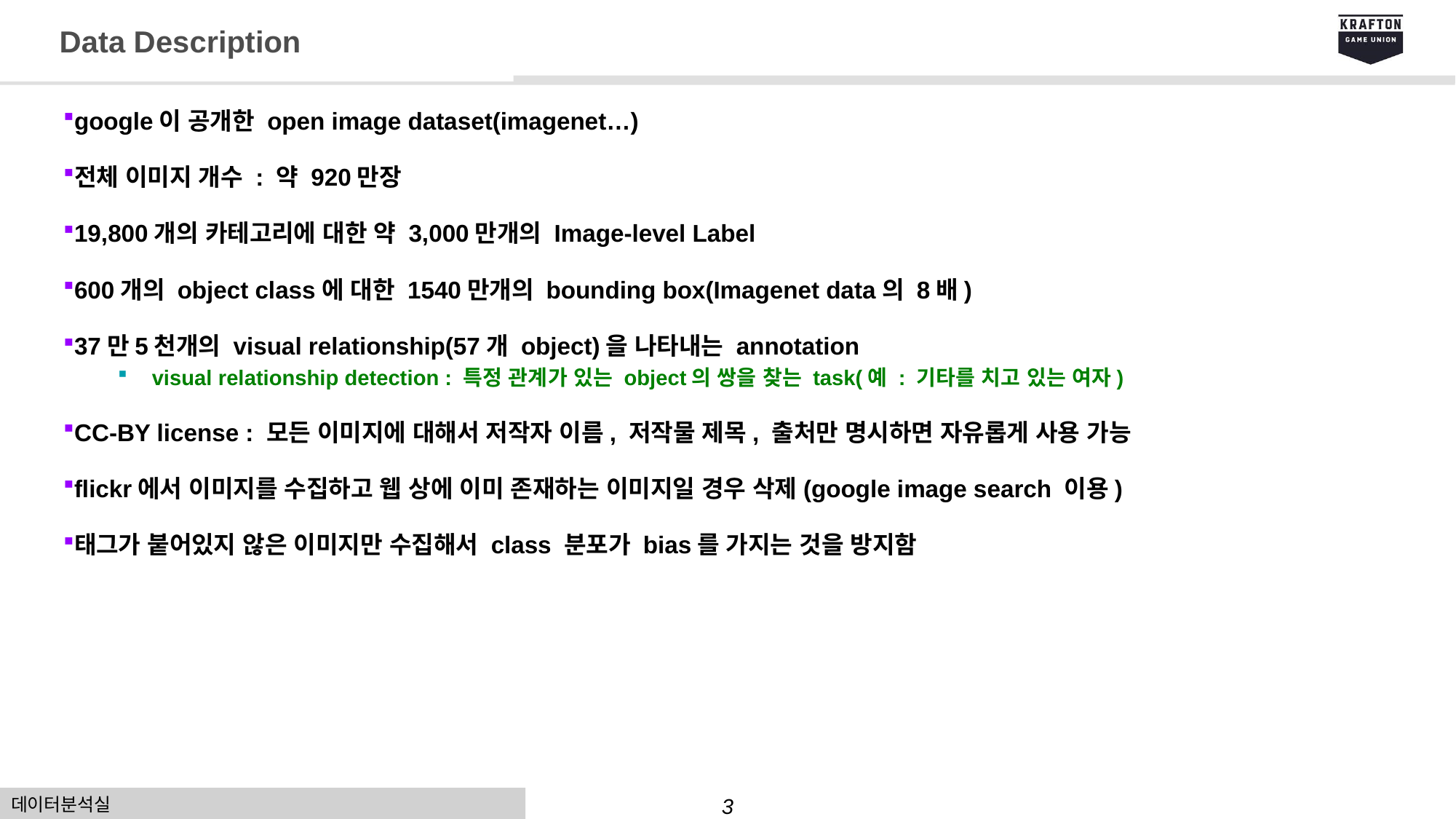

# Data Description
google이 공개한 open image dataset(imagenet…)
전체 이미지 개수 : 약 920만장
19,800개의 카테고리에 대한 약 3,000만개의 Image-level Label
600개의 object class에 대한 1540만개의 bounding box(Imagenet data의 8배)
37만5천개의 visual relationship(57개 object)을 나타내는 annotation
visual relationship detection : 특정 관계가 있는 object의 쌍을 찾는 task(예 : 기타를 치고 있는 여자)
CC-BY license : 모든 이미지에 대해서 저작자 이름, 저작물 제목, 출처만 명시하면 자유롭게 사용 가능
flickr에서 이미지를 수집하고 웹 상에 이미 존재하는 이미지일 경우 삭제(google image search 이용)
태그가 붙어있지 않은 이미지만 수집해서 class 분포가 bias를 가지는 것을 방지함